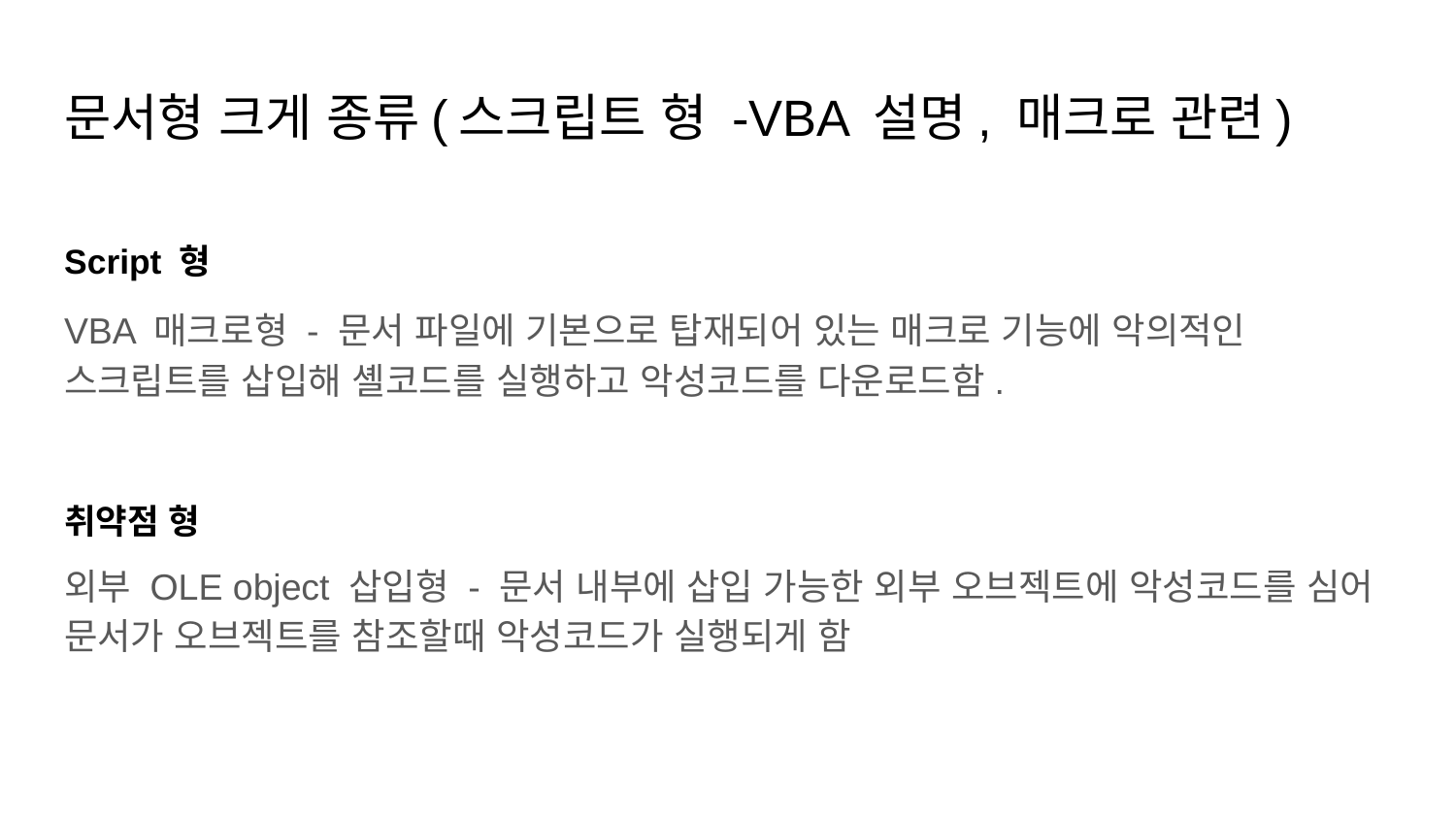

# 문서형 크게 종류(스크립트 형 -VBA 설명, 매크로 관련)
Script 형
VBA 매크로형 - 문서 파일에 기본으로 탑재되어 있는 매크로 기능에 악의적인 스크립트를 삽입해 셸코드를 실행하고 악성코드를 다운로드함.
취약점 형
외부 OLE object 삽입형 - 문서 내부에 삽입 가능한 외부 오브젝트에 악성코드를 심어 문서가 오브젝트를 참조할때 악성코드가 실행되게 함